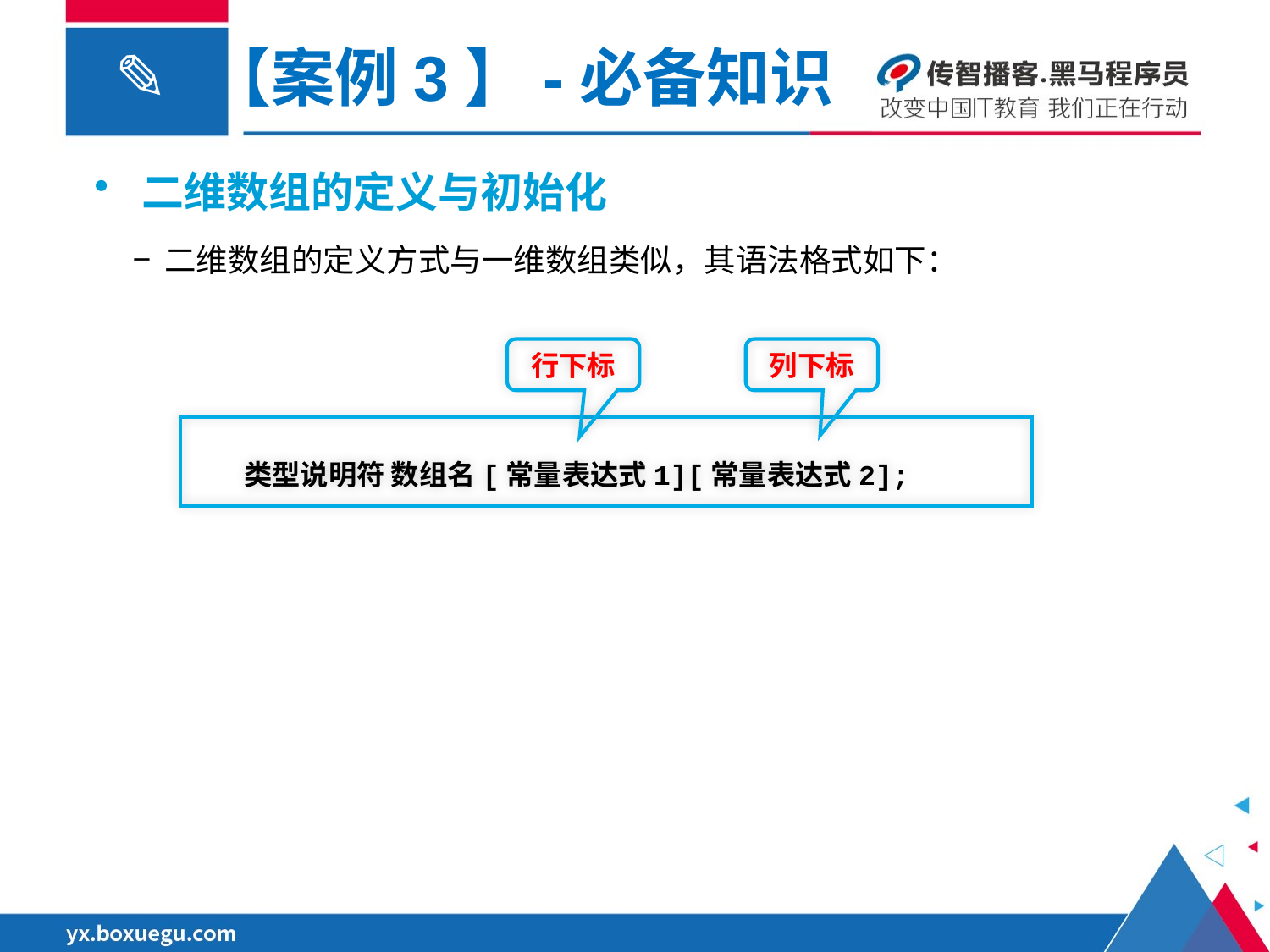

【案例3】-必备知识
二维数组的定义与初始化
二维数组的定义方式与一维数组类似，其语法格式如下：

行下标
列下标
       类型说明符 数组名[常量表达式1][常量表达式2];